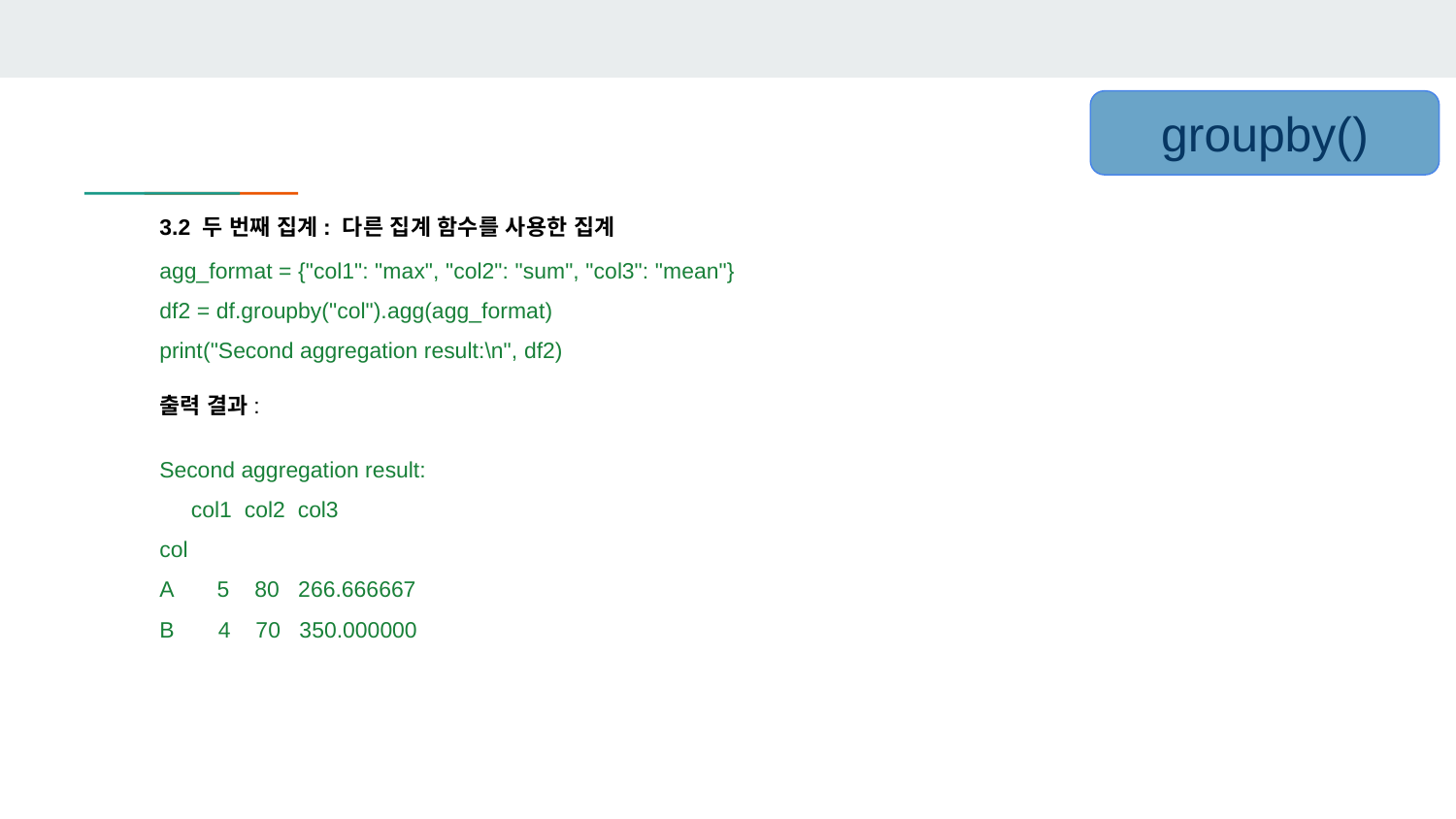

groupby()
3.2 두 번째 집계: 다른 집계 함수를 사용한 집계
agg_format = {"col1": "max", "col2": "sum", "col3": "mean"}
df2 = df.groupby("col").agg(agg_format)
print("Second aggregation result:\n", df2)
출력 결과:
Second aggregation result:
     col1  col2  col3
col
A       5    80   266.666667
B       4    70   350.000000